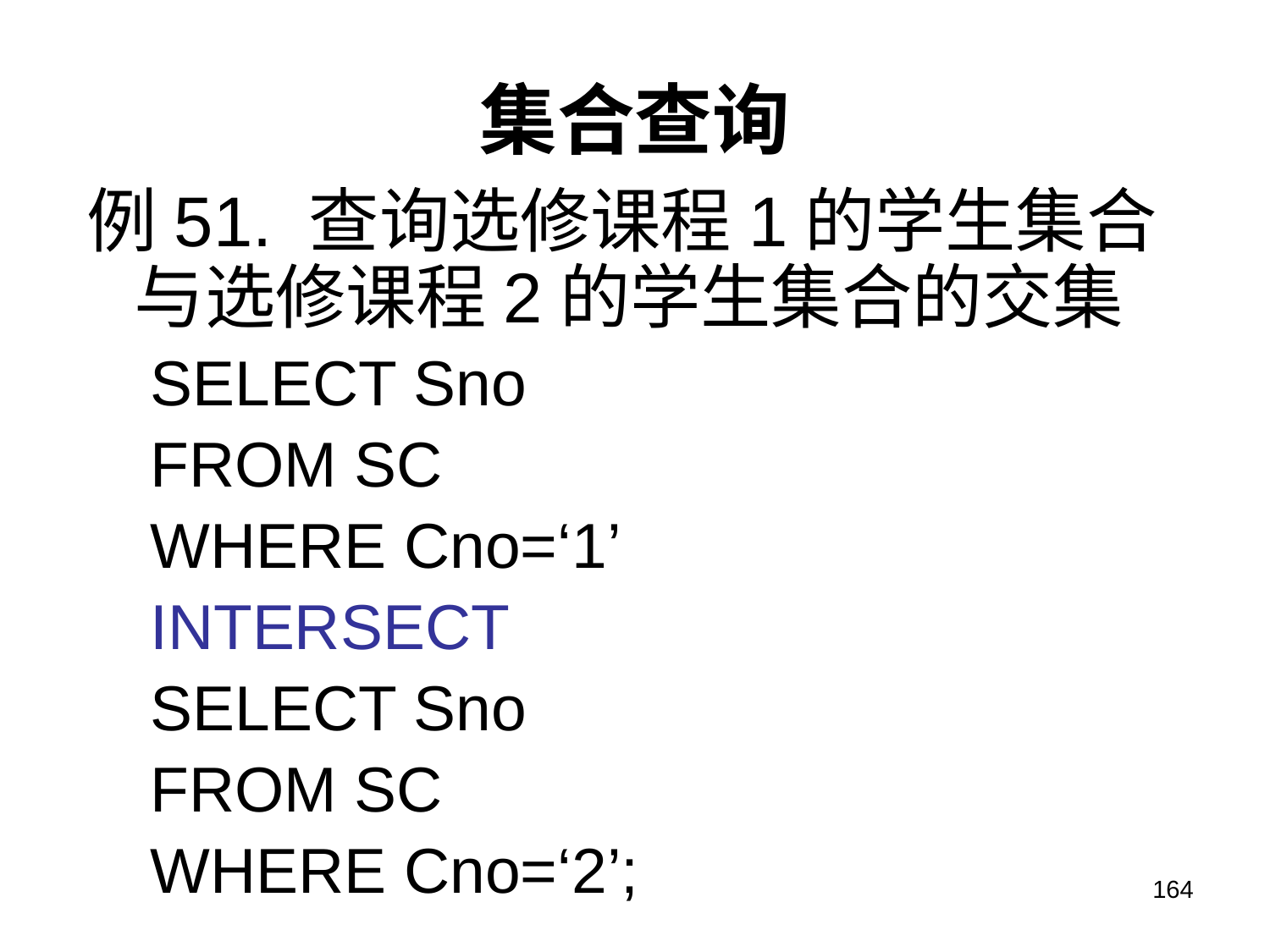

# 集合查询
例51. 查询选修课程1的学生集合与选修课程2的学生集合的交集
SELECT Sno
FROM SC
WHERE Cno=‘1’
INTERSECT
SELECT Sno
FROM SC
WHERE Cno=‘2’;
164